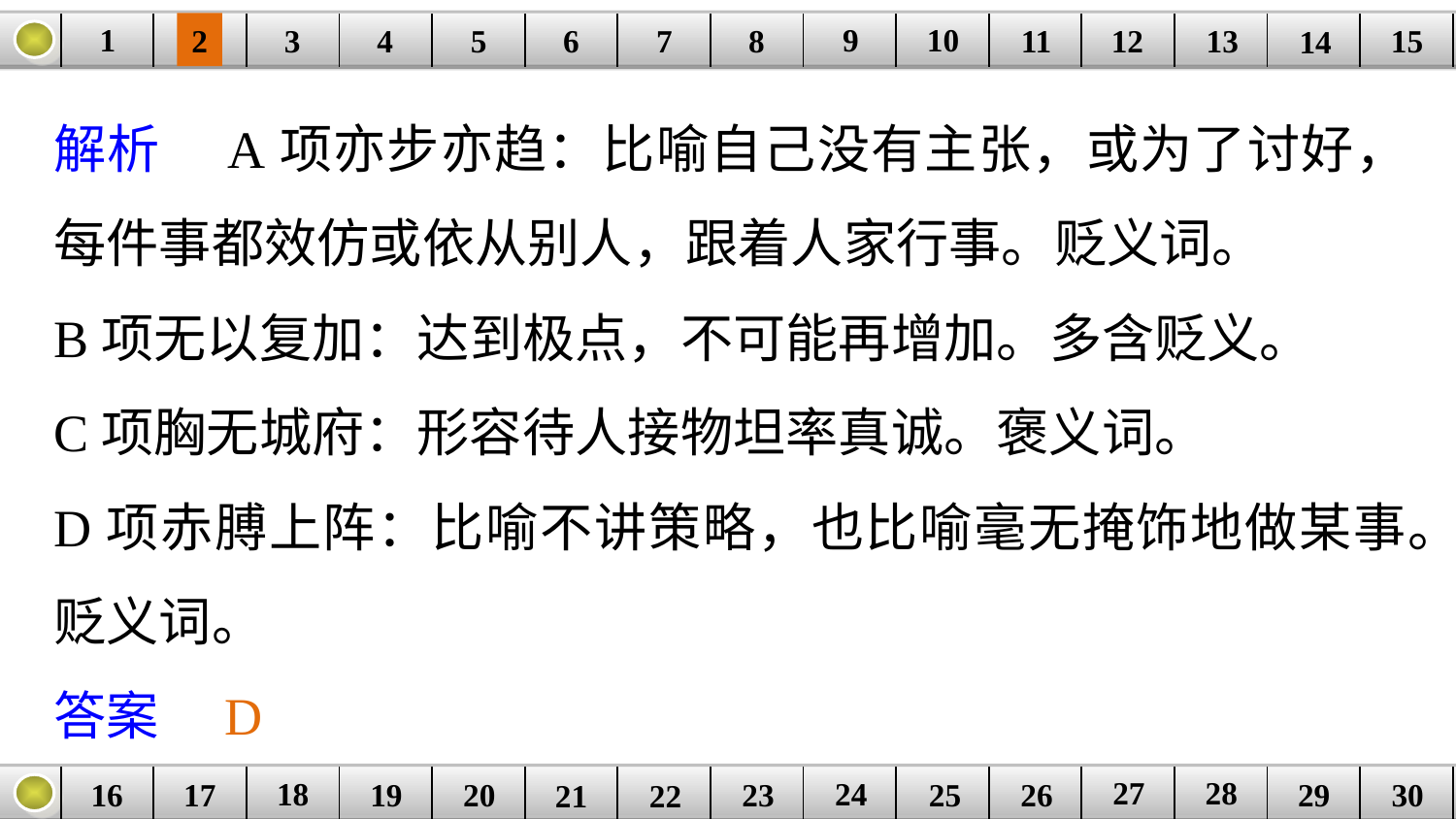

9
10
1
3
4
5
6
8
11
2
12
15
|  |  |  |  |  |  |  |  |  |  |  |  |  |  |  |
| --- | --- | --- | --- | --- | --- | --- | --- | --- | --- | --- | --- | --- | --- | --- |
7
13
14

解析　A项亦步亦趋：比喻自己没有主张，或为了讨好，每件事都效仿或依从别人，跟着人家行事。贬义词。
B项无以复加：达到极点，不可能再增加。多含贬义。
C项胸无城府：形容待人接物坦率真诚。褒义词。
D项赤膊上阵：比喻不讲策略，也比喻毫无掩饰地做某事。贬义词。
答案　D

27
28
18
24
16
25
26
30
|  |  |  |  |  |  |  |  |  |  |  |  |  |  |  |
| --- | --- | --- | --- | --- | --- | --- | --- | --- | --- | --- | --- | --- | --- | --- |
23
17
19
20
29
21
22